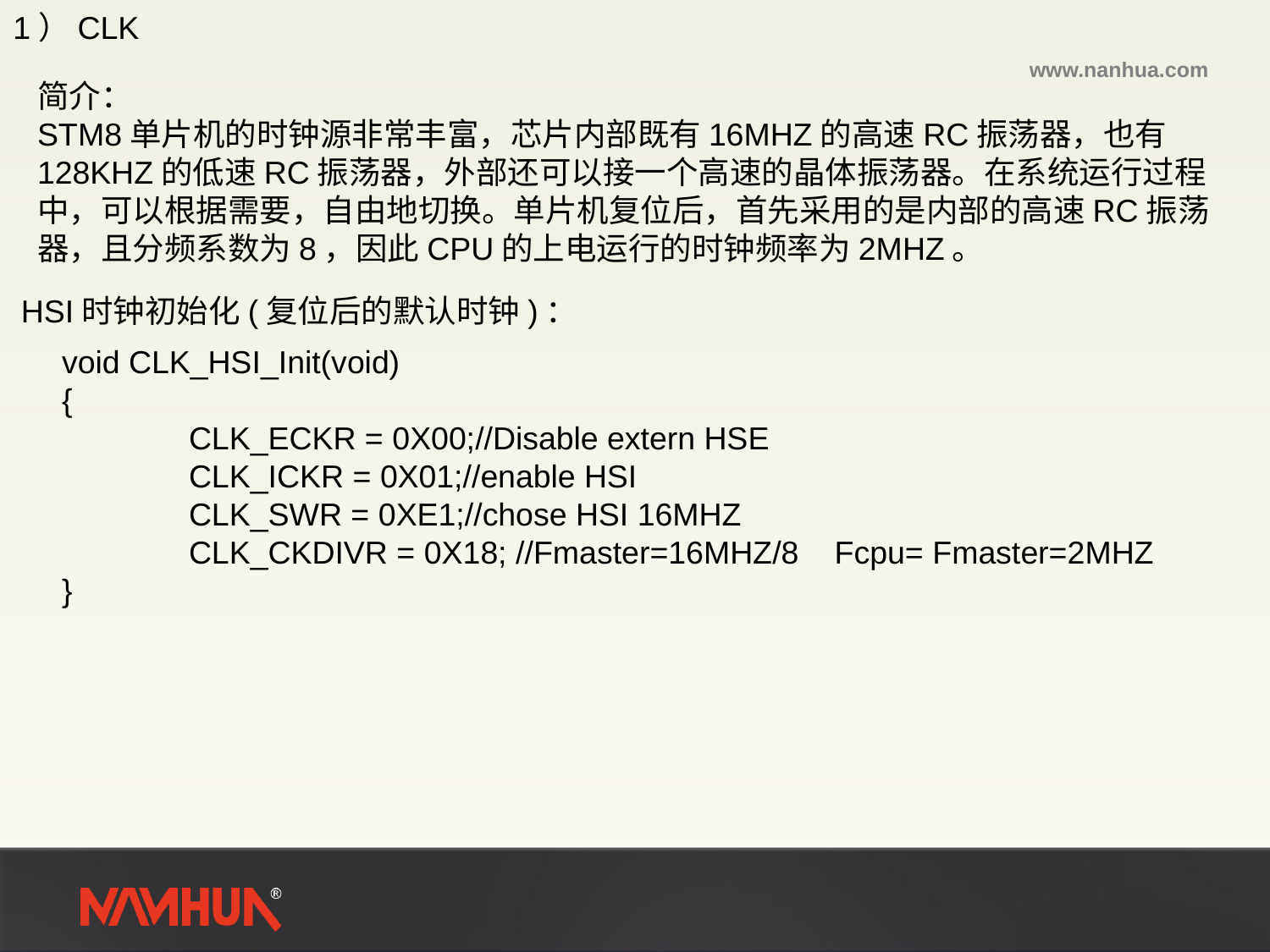

1）CLK
简介：
STM8单片机的时钟源非常丰富，芯片内部既有16MHZ的高速RC振荡器，也有128KHZ的低速RC振荡器，外部还可以接一个高速的晶体振荡器。在系统运行过程中，可以根据需要，自由地切换。单片机复位后，首先采用的是内部的高速RC振荡器，且分频系数为8，因此CPU的上电运行的时钟频率为2MHZ。
HSI时钟初始化(复位后的默认时钟)：
void CLK_HSI_Init(void)
{
	CLK_ECKR = 0X00;//Disable extern HSE
	CLK_ICKR = 0X01;//enable HSI
	CLK_SWR = 0XE1;//chose HSI 16MHZ
	CLK_CKDIVR = 0X18; //Fmaster=16MHZ/8    Fcpu= Fmaster=2MHZ
}